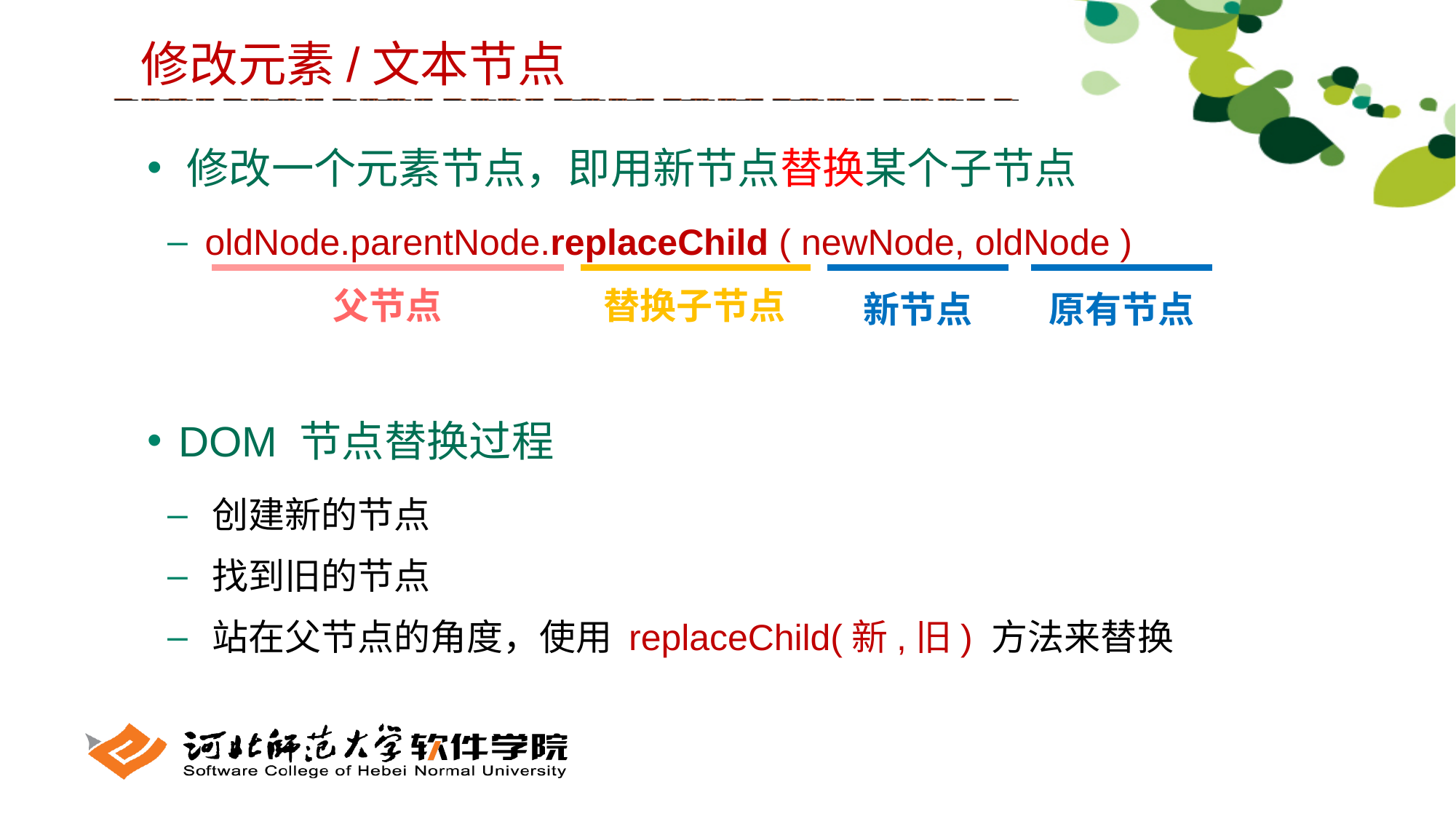

修改元素/文本节点
 修改一个元素节点，即用新节点替换某个子节点
 oldNode.parentNode.replaceChild ( newNode, oldNode )

 DOM 节点替换过程
 创建新的节点
 找到旧的节点
 站在父节点的角度，使用 replaceChild(新,旧) 方法来替换
父节点
替换子节点
新节点
原有节点